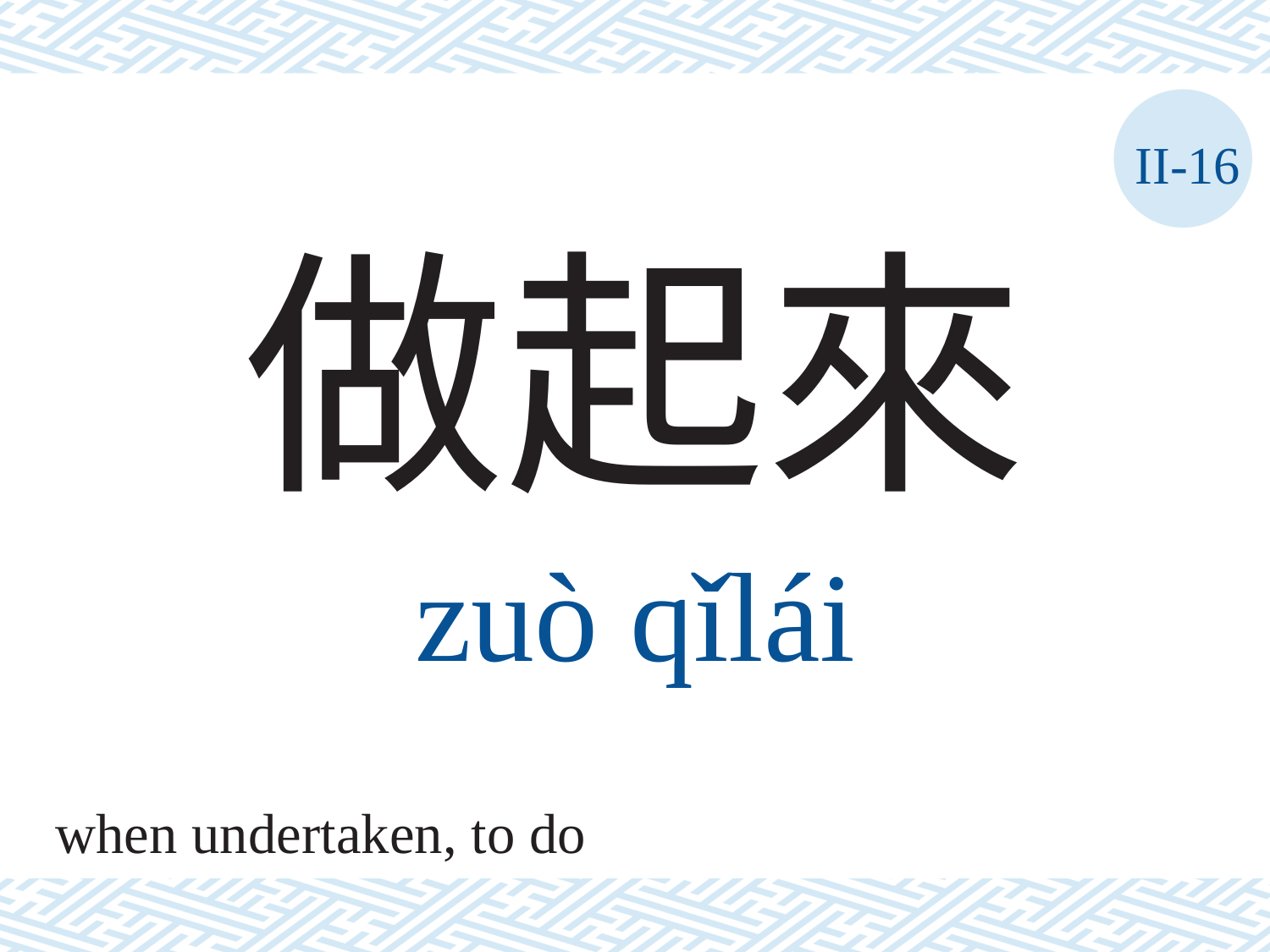

II-16
做起來
zuò	qǐlái
when undertaken, to do